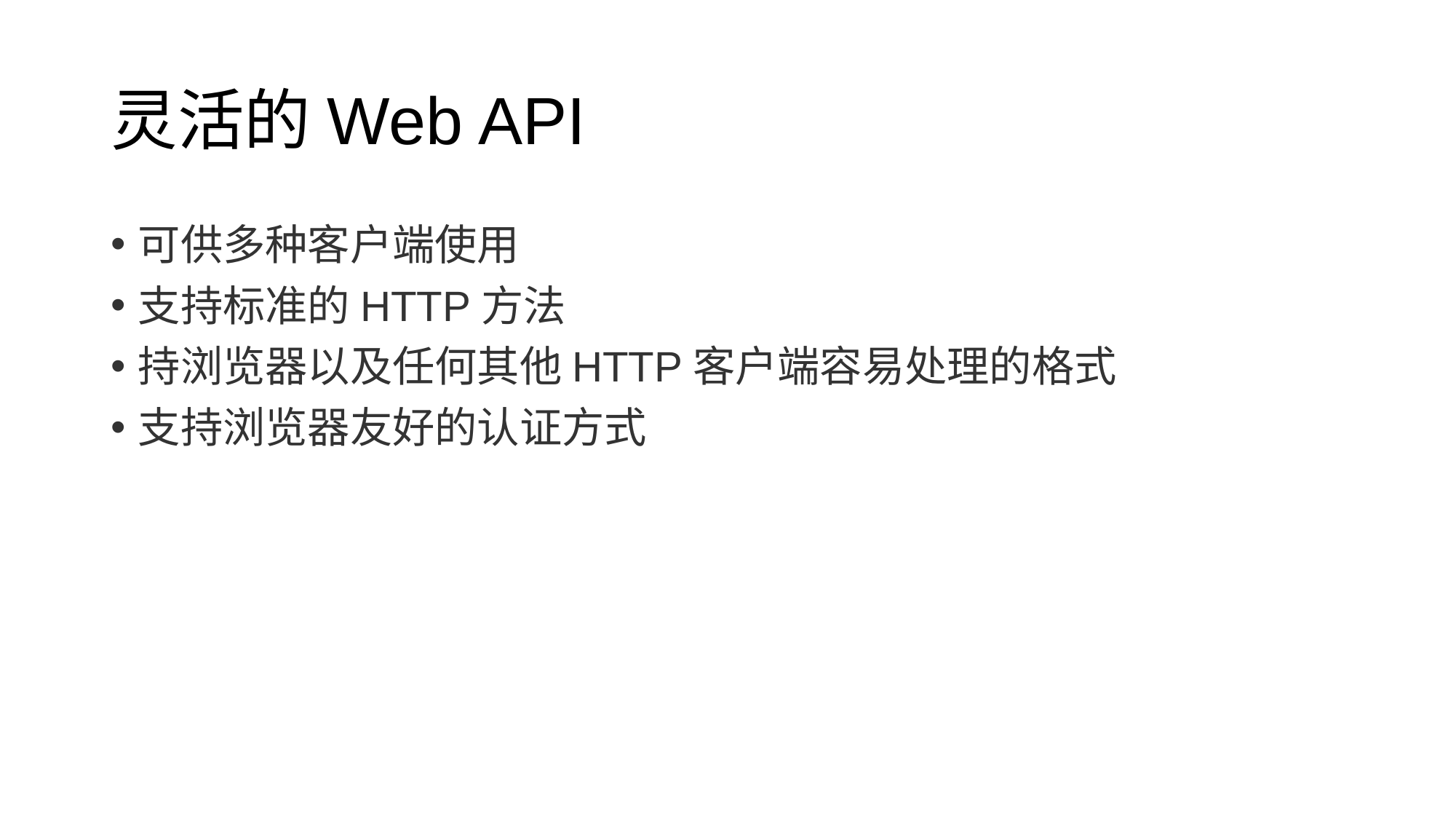

# 灵活的Web API
可供多种客户端使用
支持标准的HTTP方法
持浏览器以及任何其他HTTP客户端容易处理的格式
支持浏览器友好的认证方式